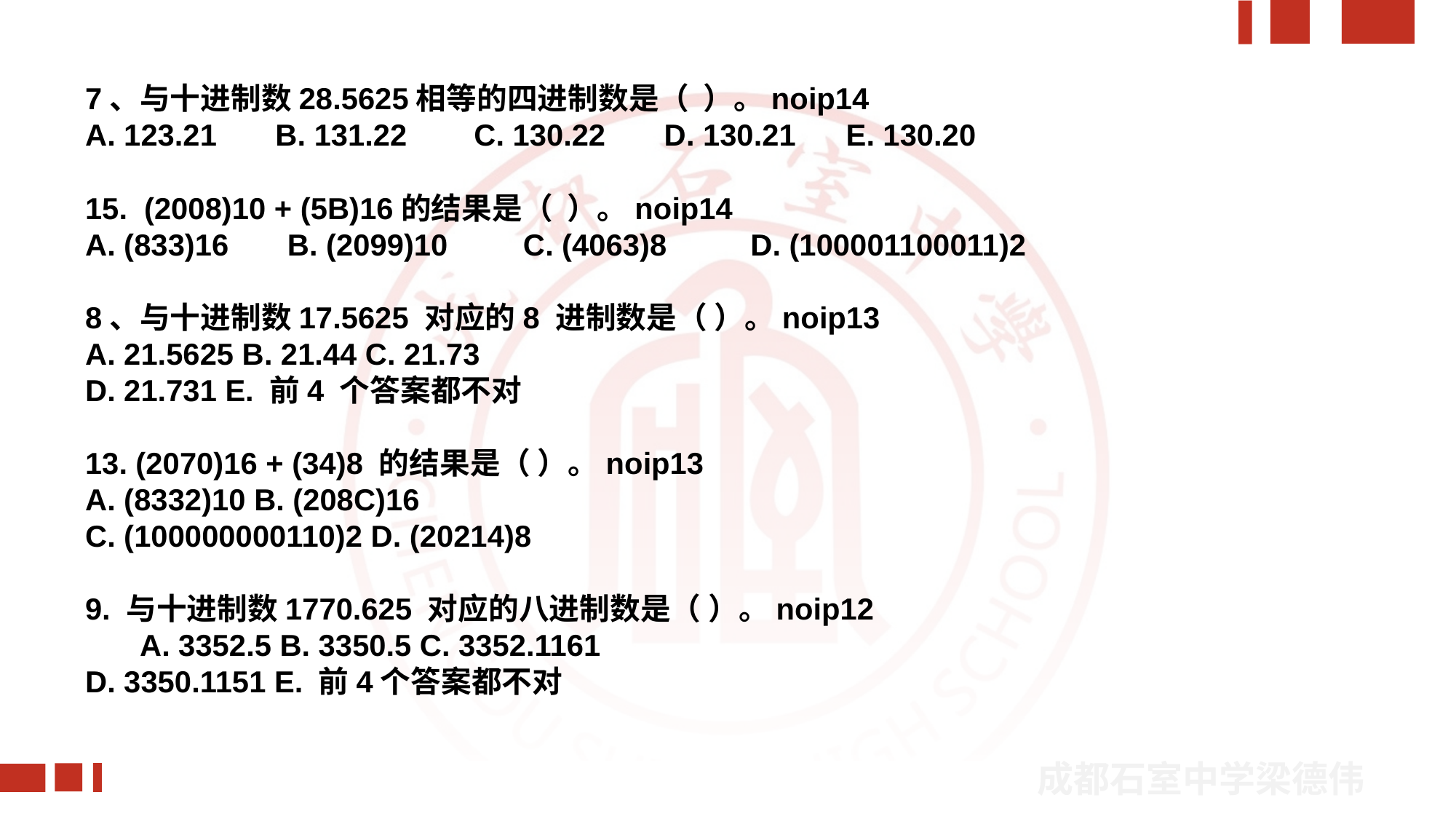

7、与十进制数28.5625相等的四进制数是（  ）。noip14
A. 123.21       B. 131.22        C. 130.22       D. 130.21      E. 130.20

15.  (2008)10 + (5B)16的结果是（  ）。noip14
A. (833)16       B. (2099)10         C. (4063)8          D. (100001100011)2

8、与十进制数17.5625 对应的8 进制数是（ ）。noip13
A. 21.5625 B. 21.44 C. 21.73
D. 21.731 E. 前4 个答案都不对

13. (2070)16 + (34)8 的结果是（ ）。noip13
A. (8332)10 B. (208C)16
C. (100000000110)2 D. (20214)8

9. 与十进制数1770.625 对应的八进制数是（ ）。noip12
A. 3352.5 B. 3350.5 C. 3352.1161
D. 3350.1151 E. 前4个答案都不对